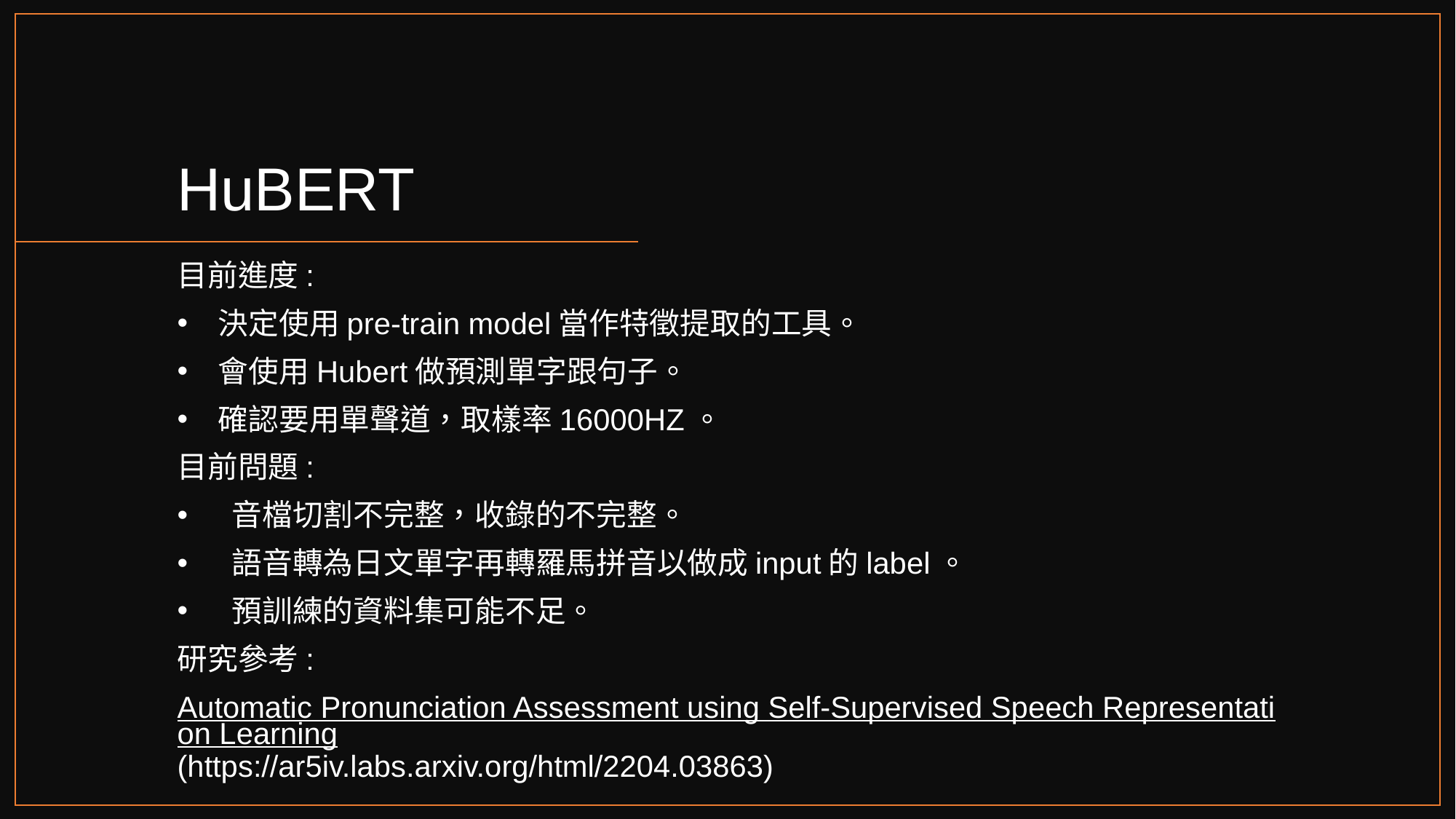

# HuBERT
目前進度:
決定使用pre-train model當作特徵提取的工具。
會使用Hubert做預測單字跟句子。
確認要用單聲道，取樣率16000HZ。
目前問題:
音檔切割不完整，收錄的不完整。
語音轉為日文單字再轉羅馬拼音以做成input的label。
預訓練的資料集可能不足。
研究參考:
Automatic Pronunciation Assessment using Self-Supervised Speech Representation Learning(https://ar5iv.labs.arxiv.org/html/2204.03863)